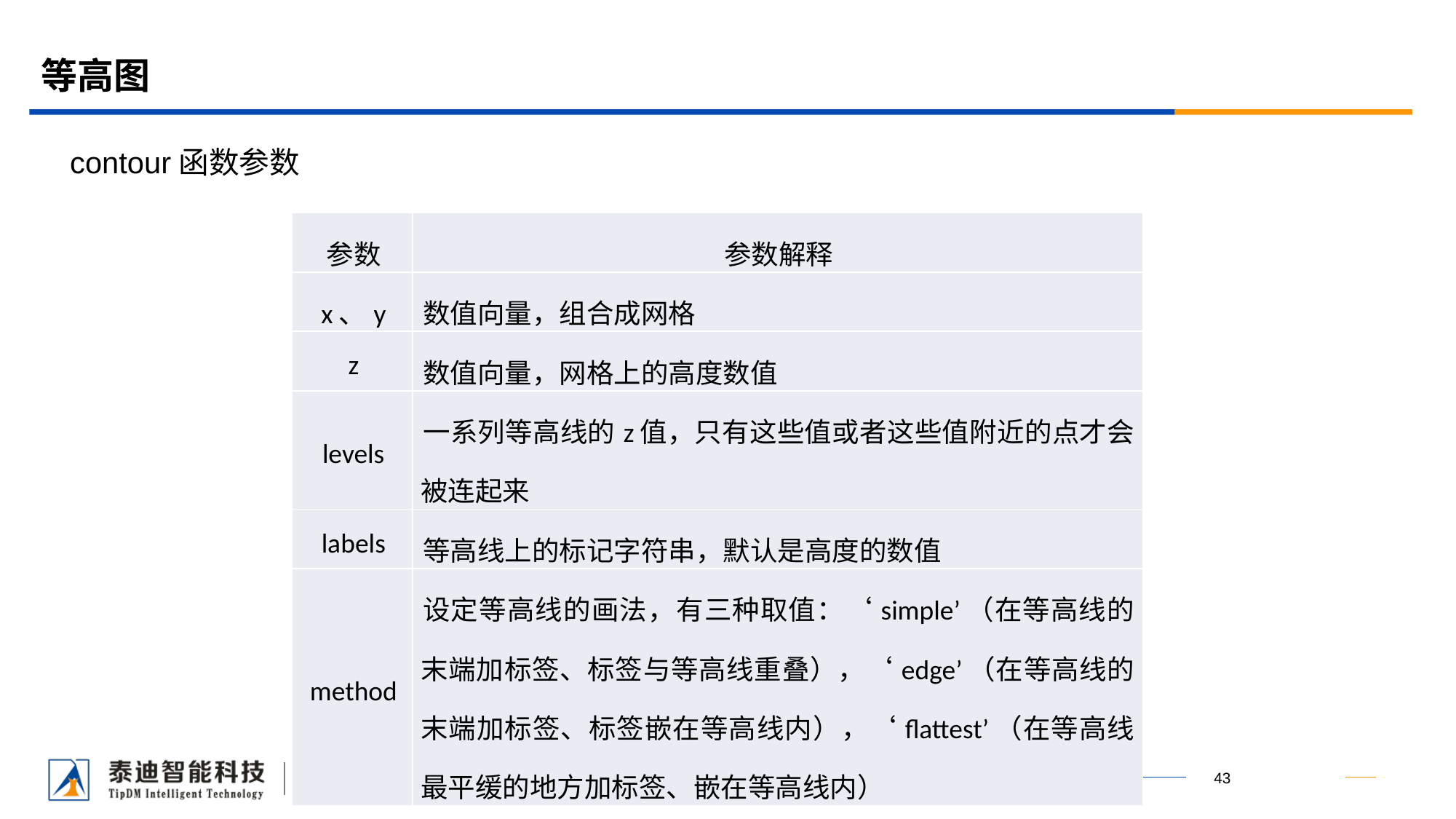

# 等高图
 contour函数参数
| 参数 | 参数解释 |
| --- | --- |
| x、y | 数值向量，组合成网格 |
| z | 数值向量，网格上的高度数值 |
| levels | 一系列等高线的z值，只有这些值或者这些值附近的点才会被连起来 |
| labels | 等高线上的标记字符串，默认是高度的数值 |
| method | 设定等高线的画法，有三种取值：‘simple’（在等高线的末端加标签、标签与等高线重叠），‘edge’（在等高线的末端加标签、标签嵌在等高线内），‘flattest’（在等高线最平缓的地方加标签、嵌在等高线内） |